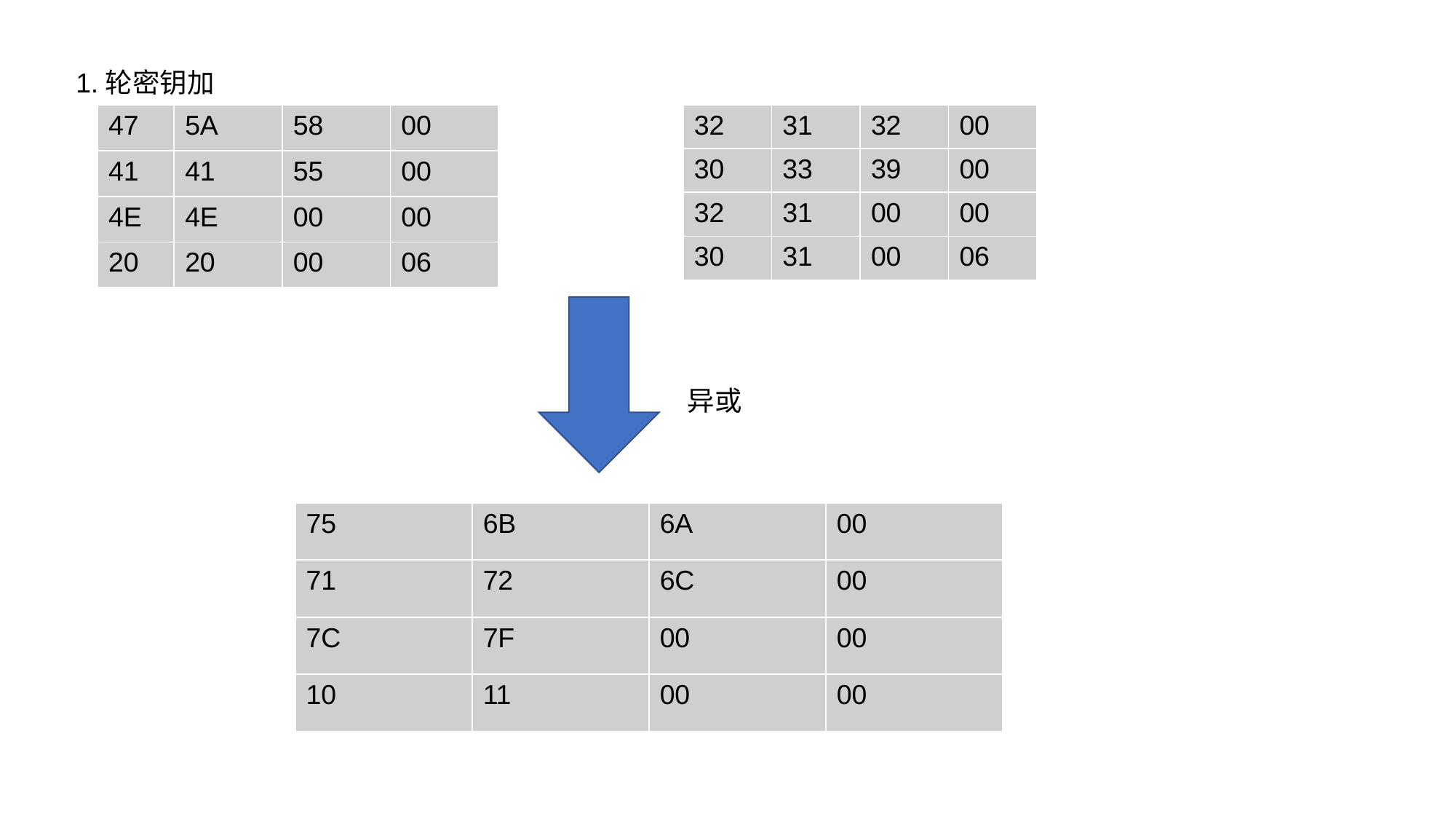

1.轮密钥加

| 47 | 5A | 58 | 00 |
| --- | --- | --- | --- |
| 41 | 41 | 55 | 00 |
| 4E | 4E | 00 | 00 |
| 20 | 20 | 00 | 06 |
| 32 | 31 | 32 | 00 |
| --- | --- | --- | --- |
| 30 | 33 | 39 | 00 |
| 32 | 31 | 00 | 00 |
| 30 | 31 | 00 | 06 |

异或
| 75 | 6B | 6A | 00 |
| --- | --- | --- | --- |
| 71 | 72 | 6C | 00 |
| 7C | 7F | 00 | 00 |
| 10 | 11 | 00 | 00 |